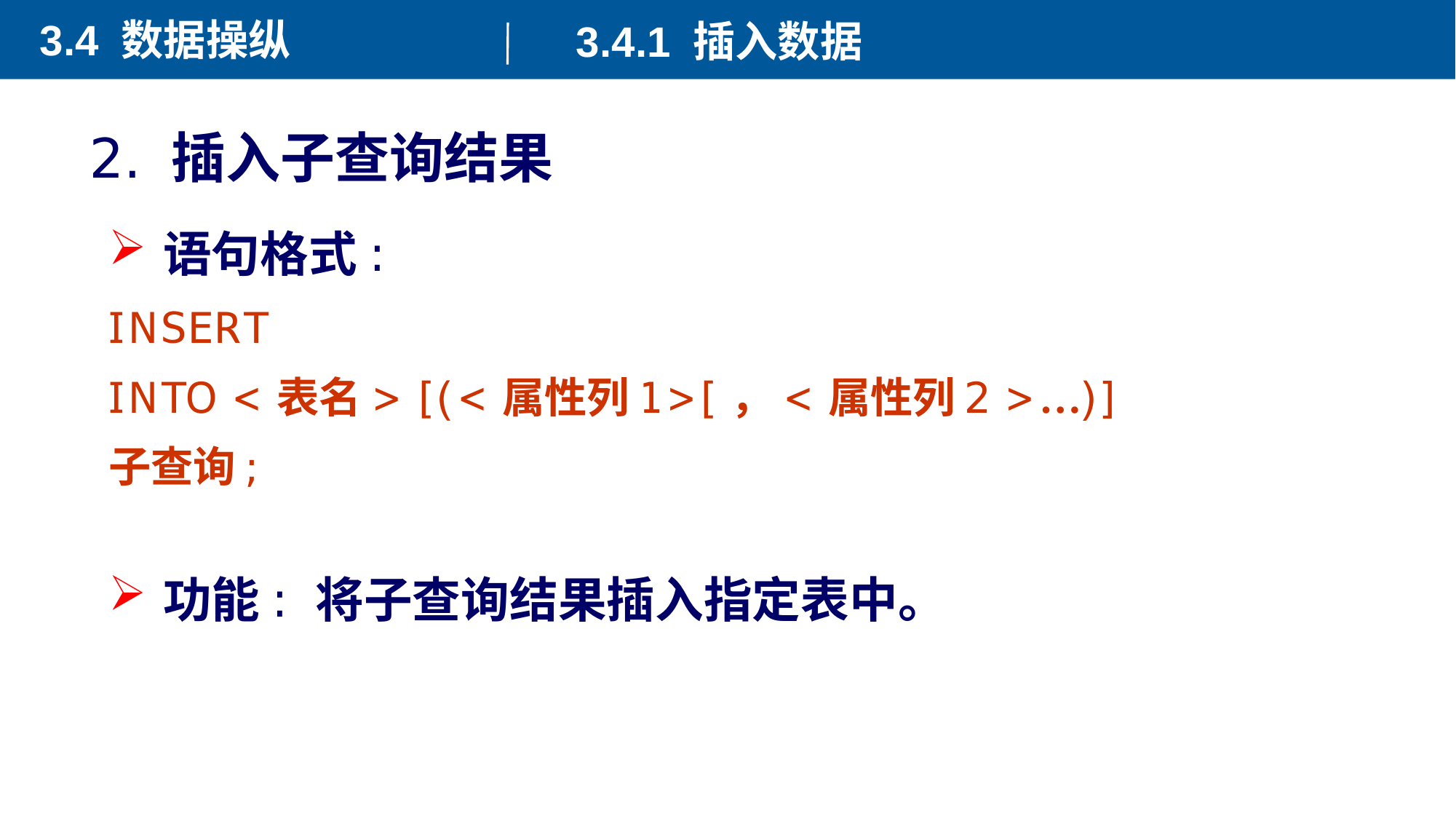

3.4 数据操纵
3.4.1 插入数据
2. 插入子查询结果
语句格式:
INSERT
INTO <表名> [(<属性列1>[，<属性列2 >…)]
子查询;
功能: 将子查询结果插入指定表中。